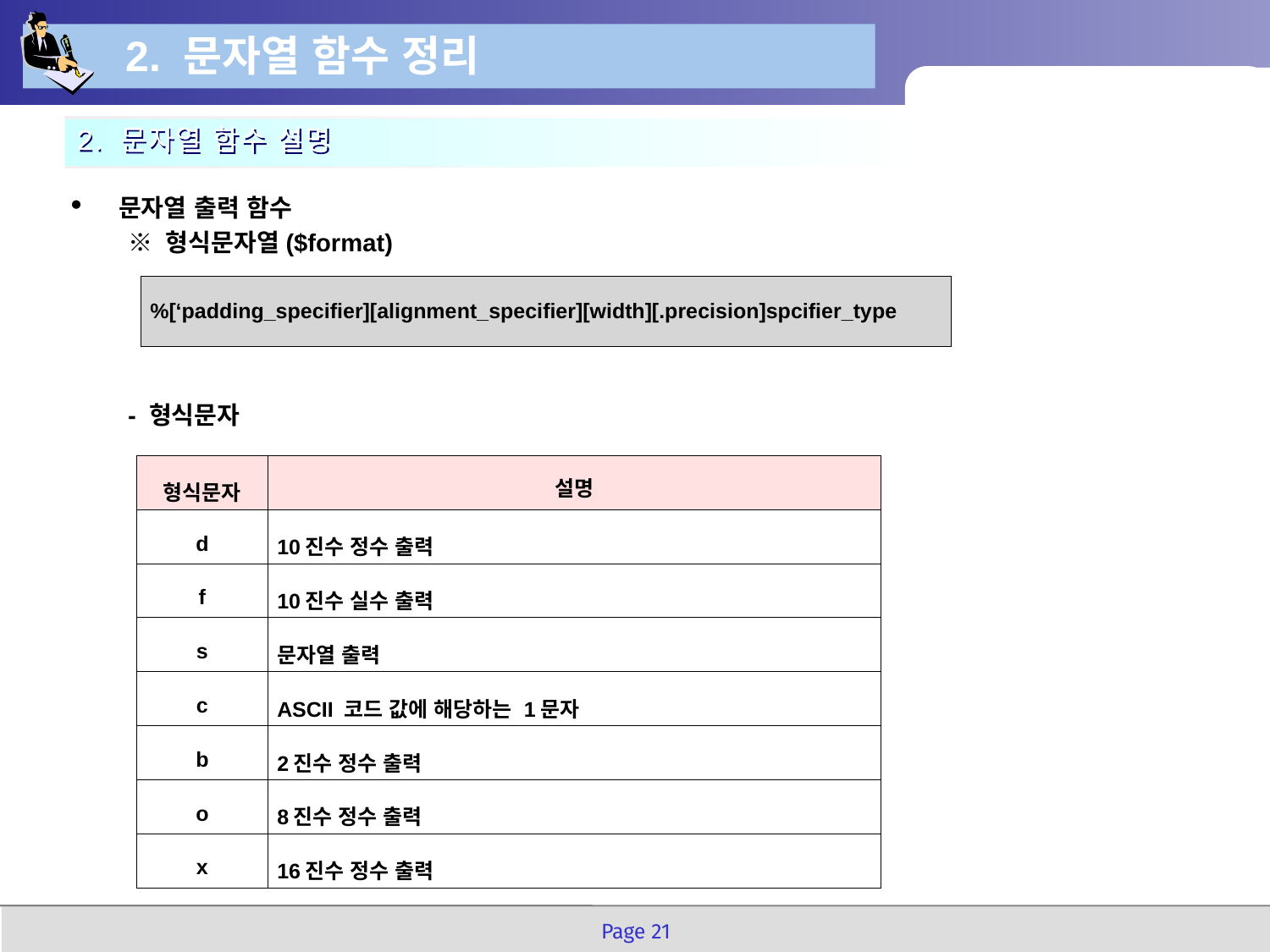

2. 문자열 함수 정리
2. 문자열 함수 설명

문자열 출력 함수
 ※ 형식문자열($format)

 - 형식문자

| %[‘padding\_specifier][alignment\_specifier][width][.precision]spcifier\_type |
| --- |
| 형식문자 | 설명 |
| --- | --- |
| d | 10진수 정수 출력 |
| f | 10진수 실수 출력 |
| s | 문자열 출력 |
| c | ASCII 코드 값에 해당하는 1문자 |
| b | 2진수 정수 출력 |
| o | 8진수 정수 출력 |
| x | 16진수 정수 출력 |
Page 21